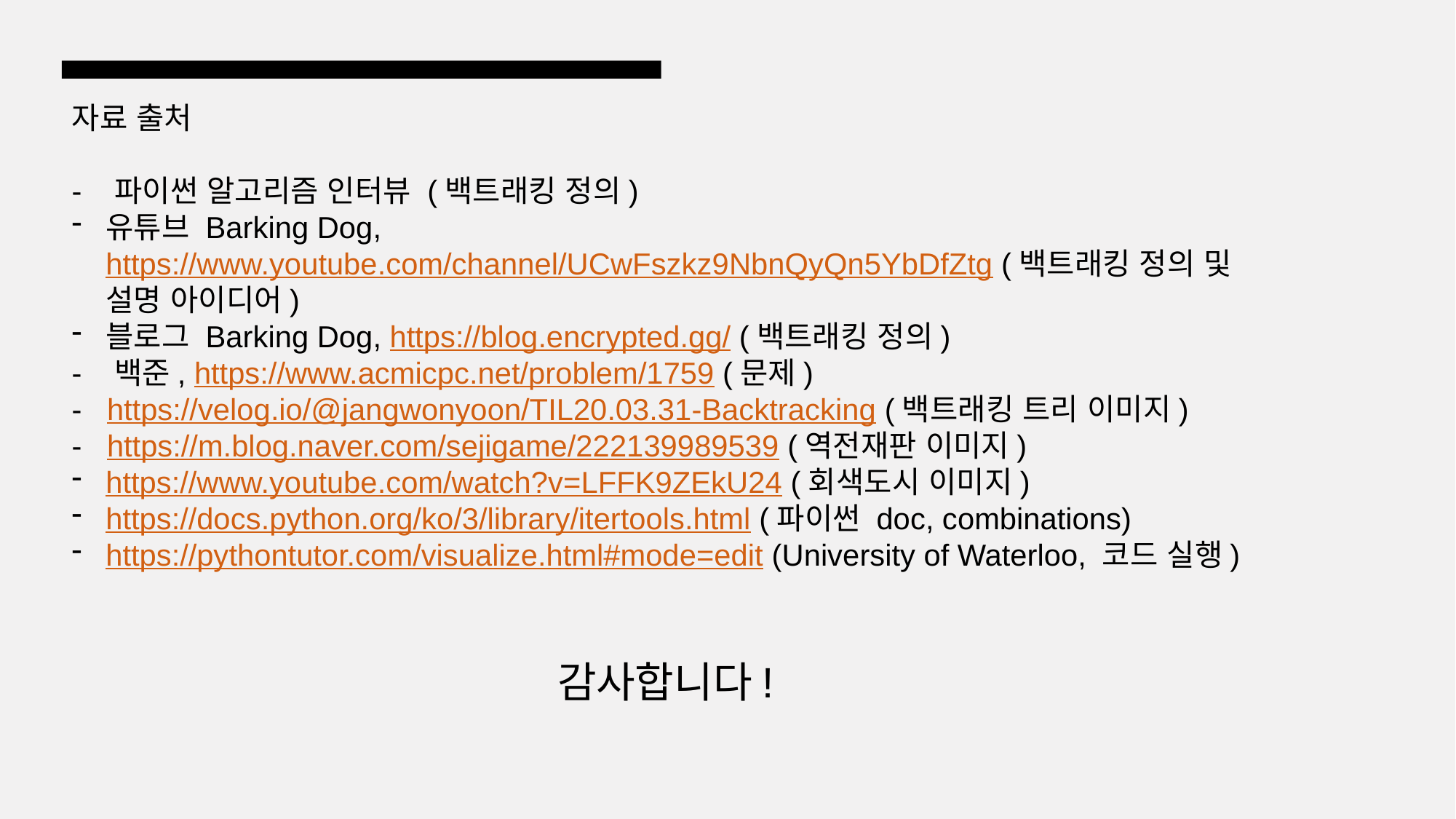

자료 출처

-   파이썬 알고리즘 인터뷰 (백트래킹 정의)
유튜브 Barking Dog, https://www.youtube.com/channel/UCwFszkz9NbnQyQn5YbDfZtg (백트래킹 정의 및 설명 아이디어)
블로그 Barking Dog, https://blog.encrypted.gg/ (백트래킹 정의)
-   백준, https://www.acmicpc.net/problem/1759 (문제)
-   https://velog.io/@jangwonyoon/TIL20.03.31-Backtracking (백트래킹 트리 이미지)
-   https://m.blog.naver.com/sejigame/222139989539 (역전재판 이미지)
https://www.youtube.com/watch?v=LFFK9ZEkU24 (회색도시 이미지)
https://docs.python.org/ko/3/library/itertools.html (파이썬 doc, combinations)
https://pythontutor.com/visualize.html#mode=edit (University of Waterloo, 코드 실행)

감사합니다!